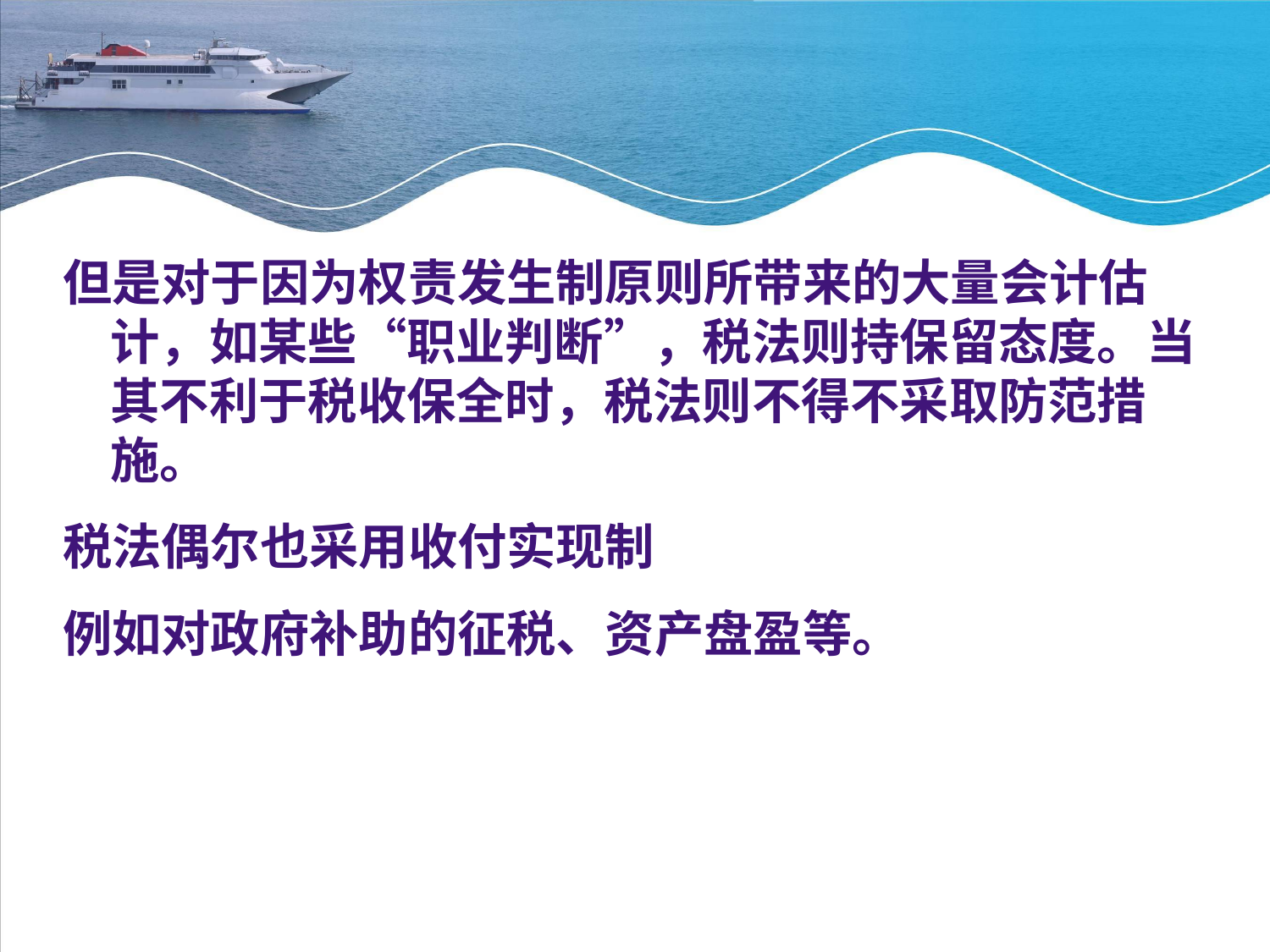

#
但是对于因为权责发生制原则所带来的大量会计估计，如某些“职业判断”，税法则持保留态度。当其不利于税收保全时，税法则不得不采取防范措施。
税法偶尔也采用收付实现制
例如对政府补助的征税、资产盘盈等。